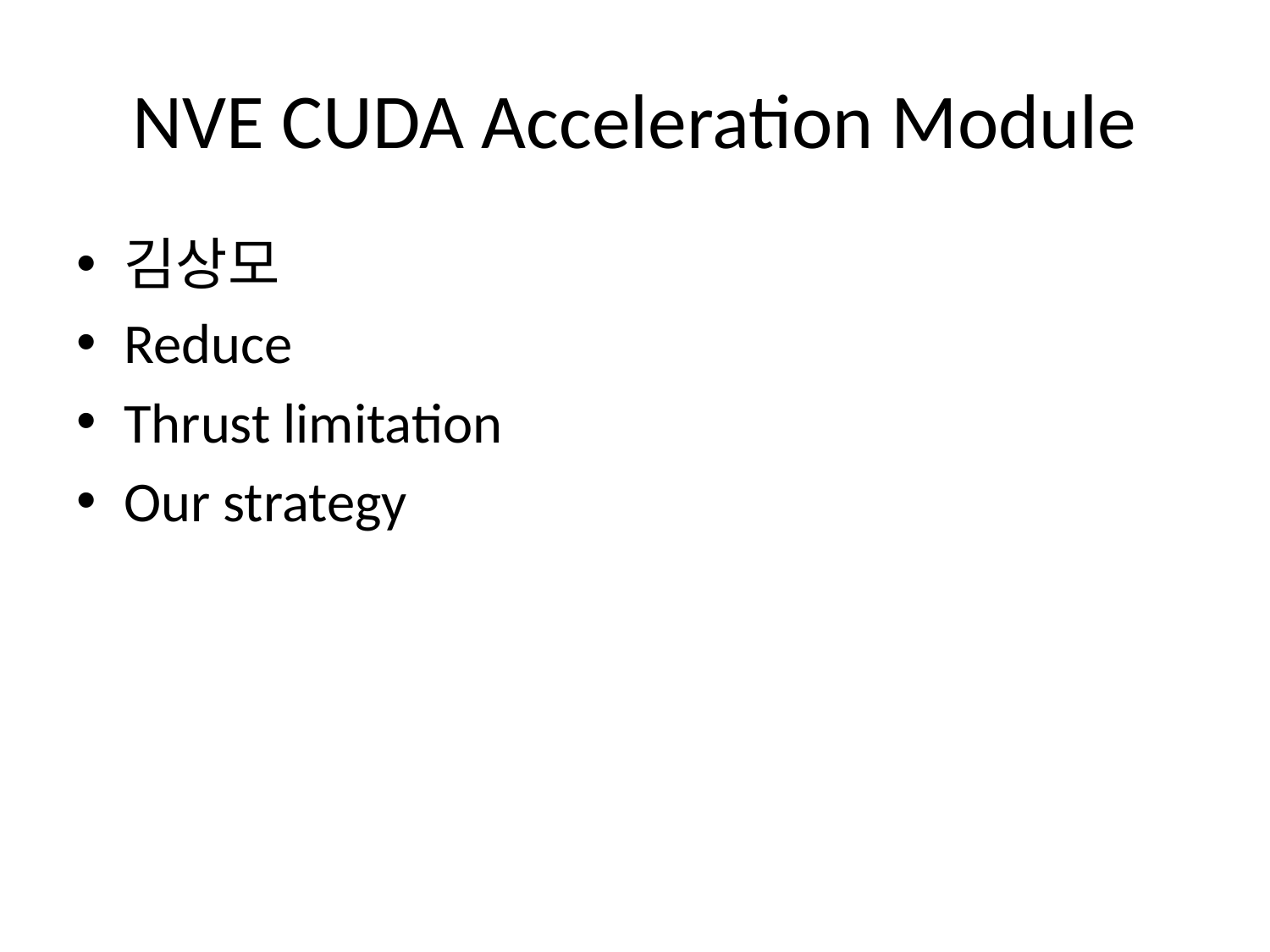

# NVE CUDA Acceleration Module
김상모
Reduce
Thrust limitation
Our strategy